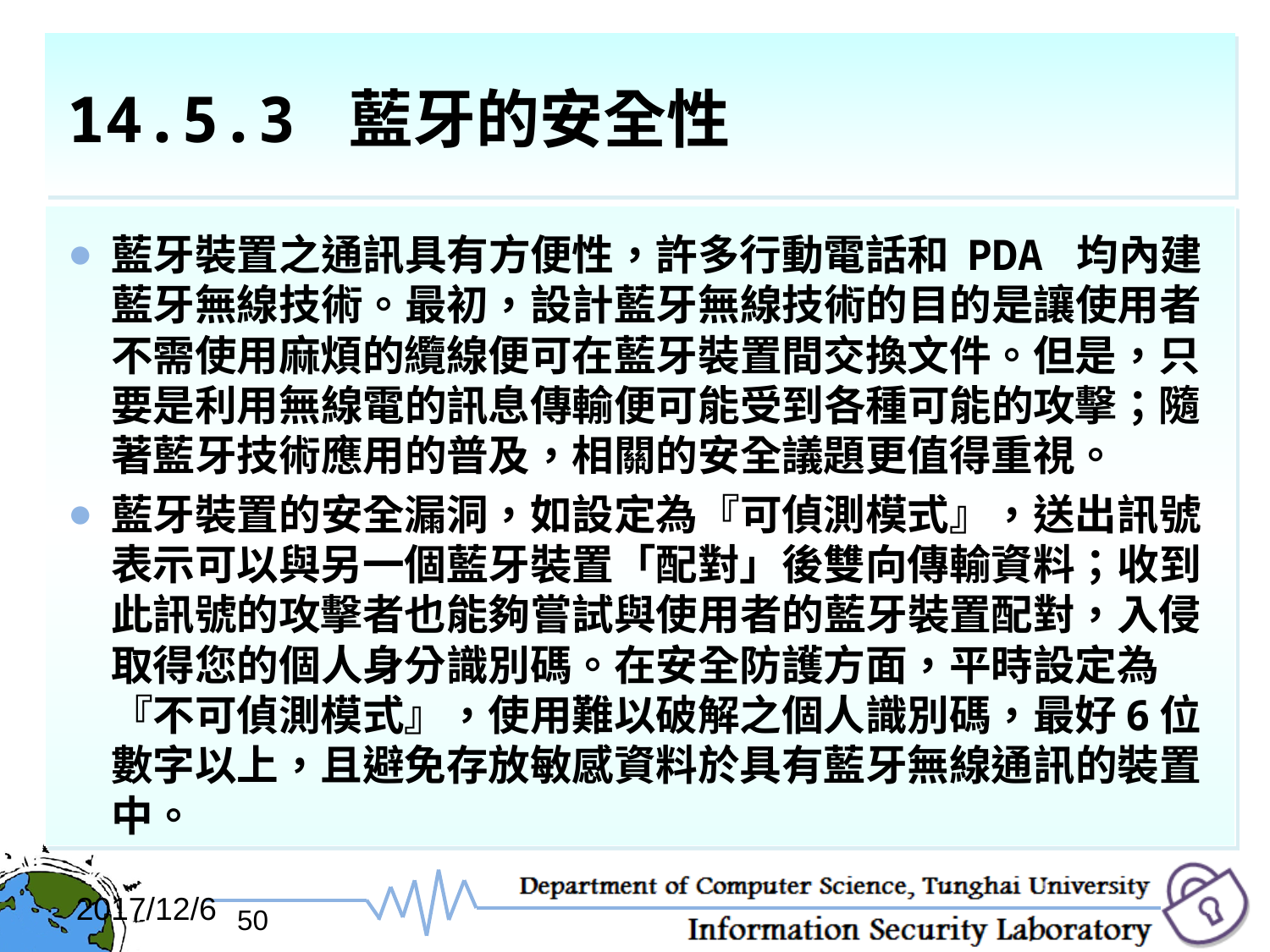

# 14.5.3 藍牙的安全性
藍牙裝置之通訊具有方便性，許多行動電話和 PDA 均內建藍牙無線技術。最初，設計藍牙無線技術的目的是讓使用者不需使用麻煩的纜線便可在藍牙裝置間交換文件。但是，只要是利用無線電的訊息傳輸便可能受到各種可能的攻擊；隨著藍牙技術應用的普及，相關的安全議題更值得重視。
藍牙裝置的安全漏洞，如設定為『可偵測模式』，送出訊號表示可以與另一個藍牙裝置「配對」後雙向傳輸資料；收到此訊號的攻擊者也能夠嘗試與使用者的藍牙裝置配對，入侵取得您的個人身分識別碼。在安全防護方面，平時設定為 『不可偵測模式』，使用難以破解之個人識別碼，最好6位數字以上，且避免存放敏感資料於具有藍牙無線通訊的裝置中。

2017/12/6
50